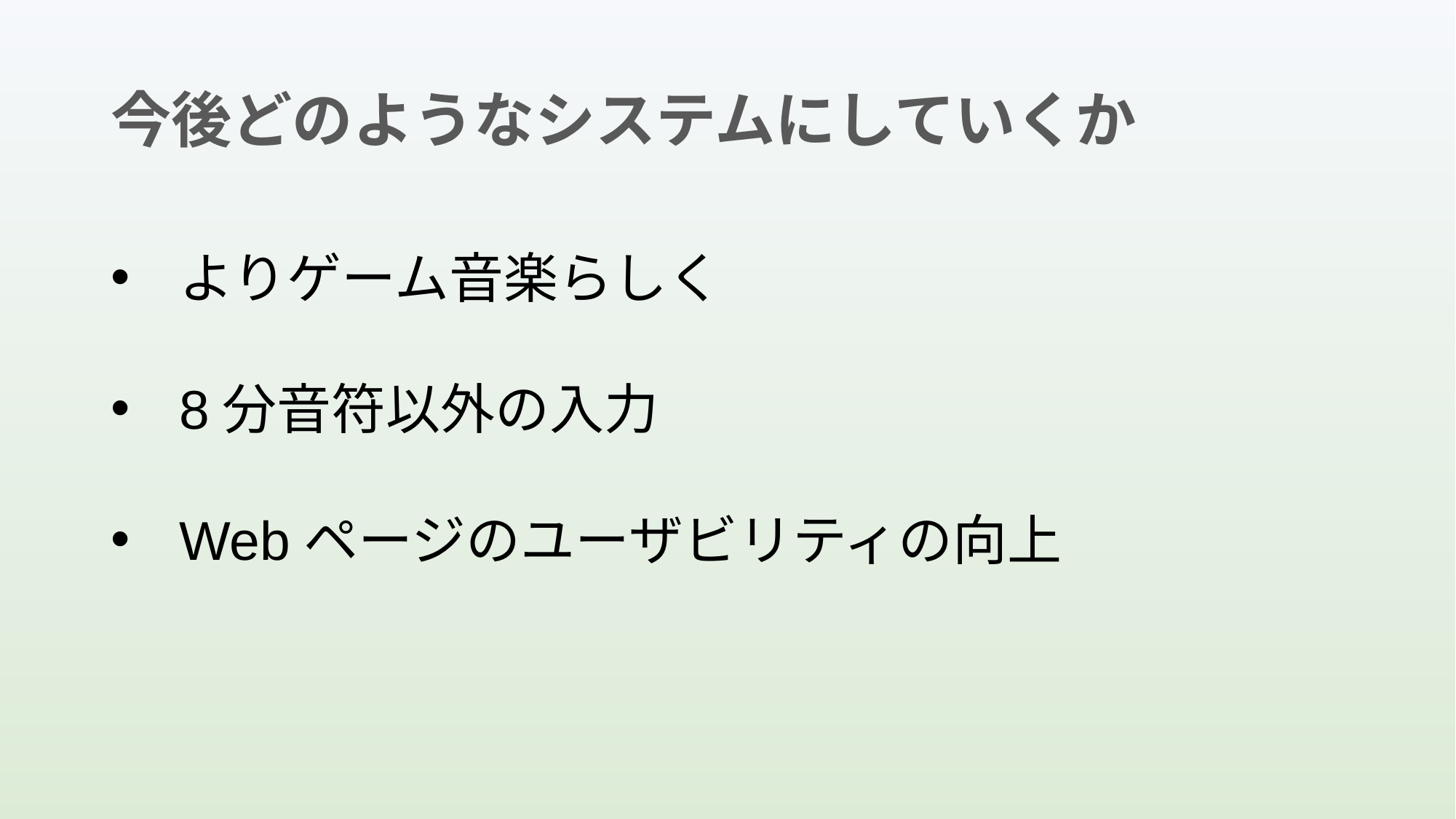

# 今後どのようなシステムにしていくか
よりゲーム音楽らしく

8分音符以外の入力

Webページのユーザビリティの向上